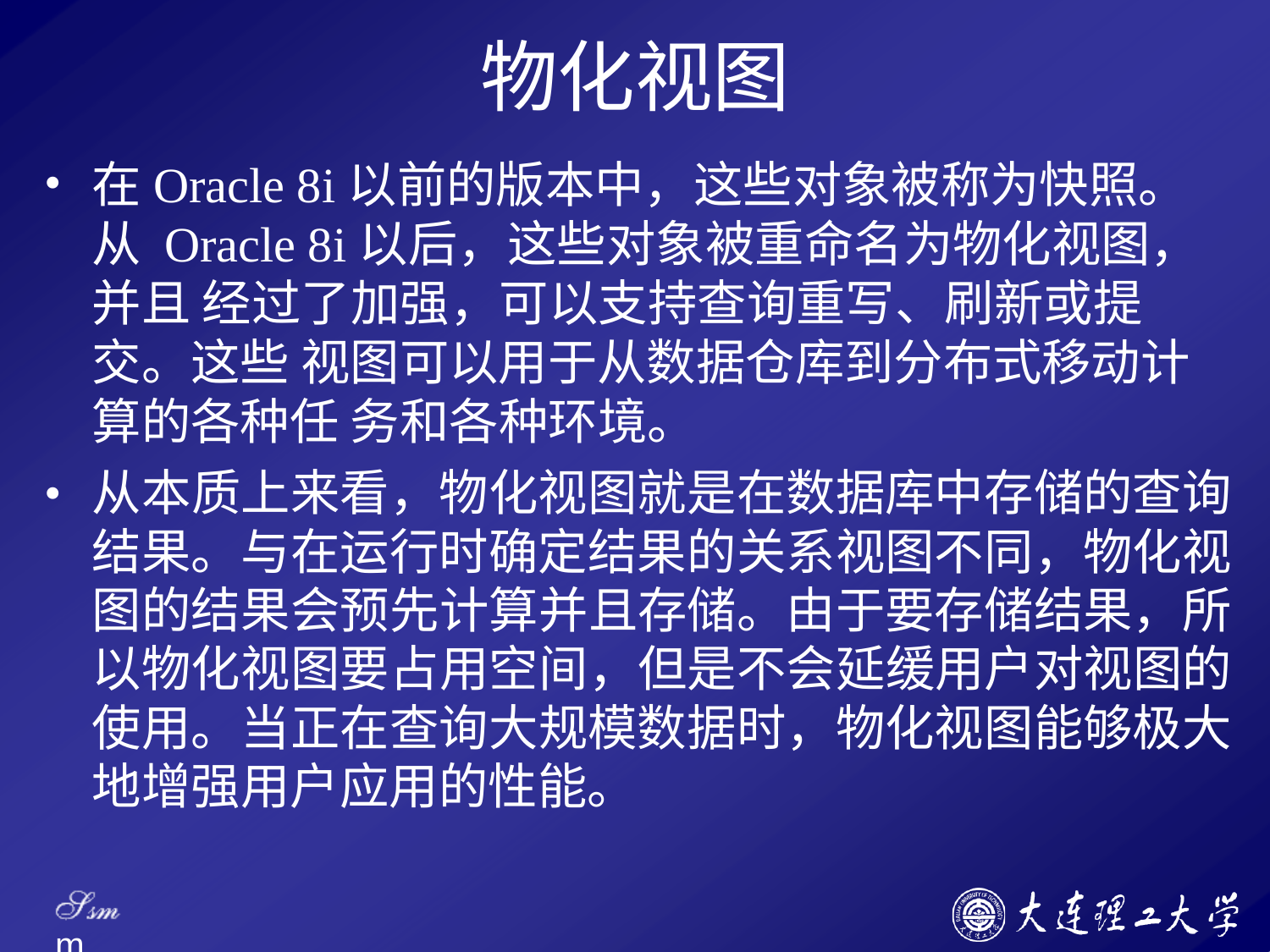

# 物化视图
在Oracle 8i以前的版本中，这些对象被称为快照。从 Oracle 8i以后，这些对象被重命名为物化视图，并且 经过了加强，可以支持查询重写、刷新或提交。这些 视图可以用于从数据仓库到分布式移动计算的各种任 务和各种环境。
从本质上来看，物化视图就是在数据库中存储的查询 结果。与在运行时确定结果的关系视图不同，物化视 图的结果会预先计算并且存储。由于要存储结果，所 以物化视图要占用空间，但是不会延缓用户对视图的 使用。当正在查询大规模数据时，物化视图能够极大 地增强用户应用的性能。

Ssm